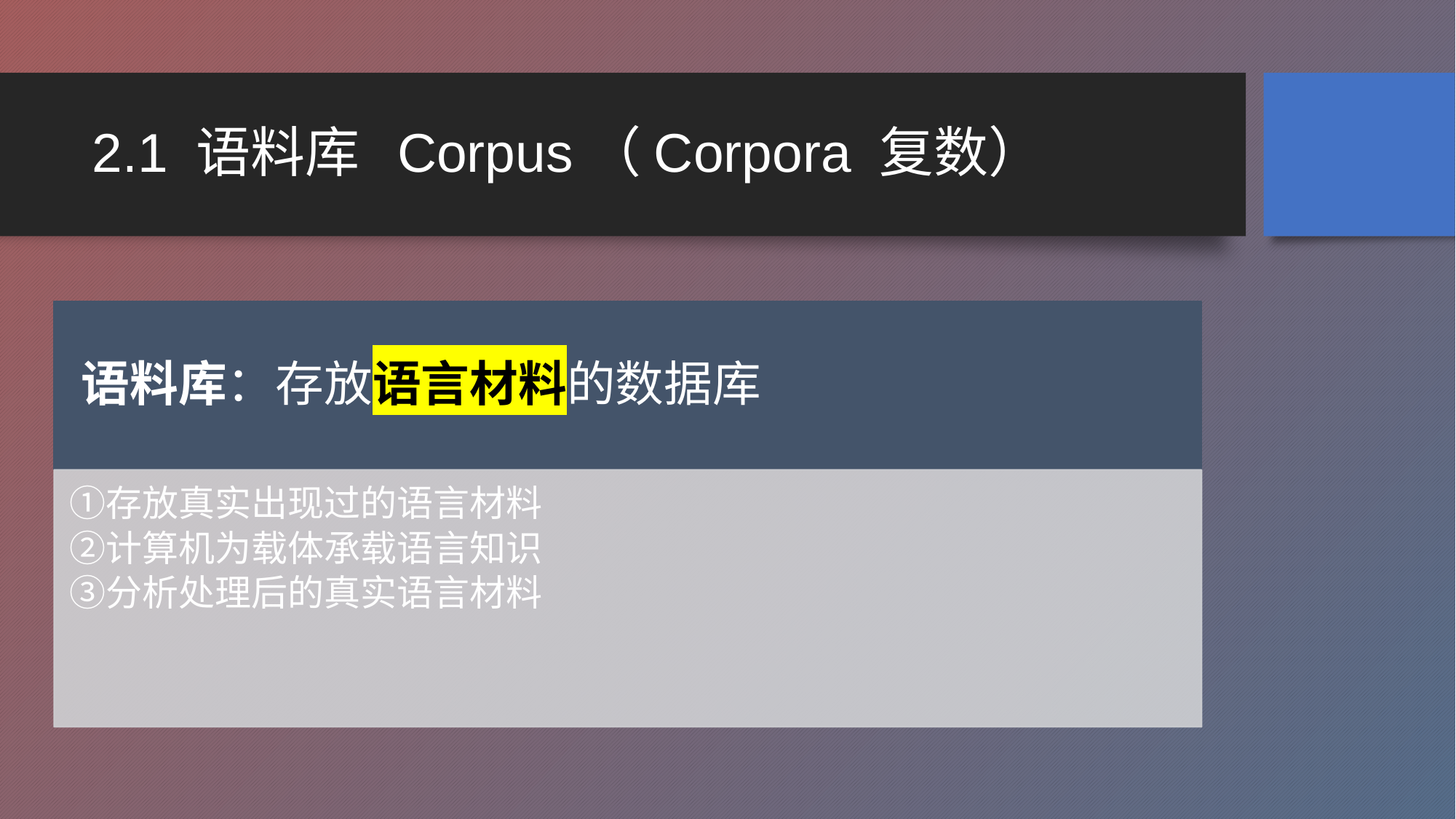

# 2.1 语料库  Corpus（Corpora 复数）
语料库：存放语言材料的数据库
存放真实出现过的语言材料
计算机为载体承载语言知识
分析处理后的真实语言材料